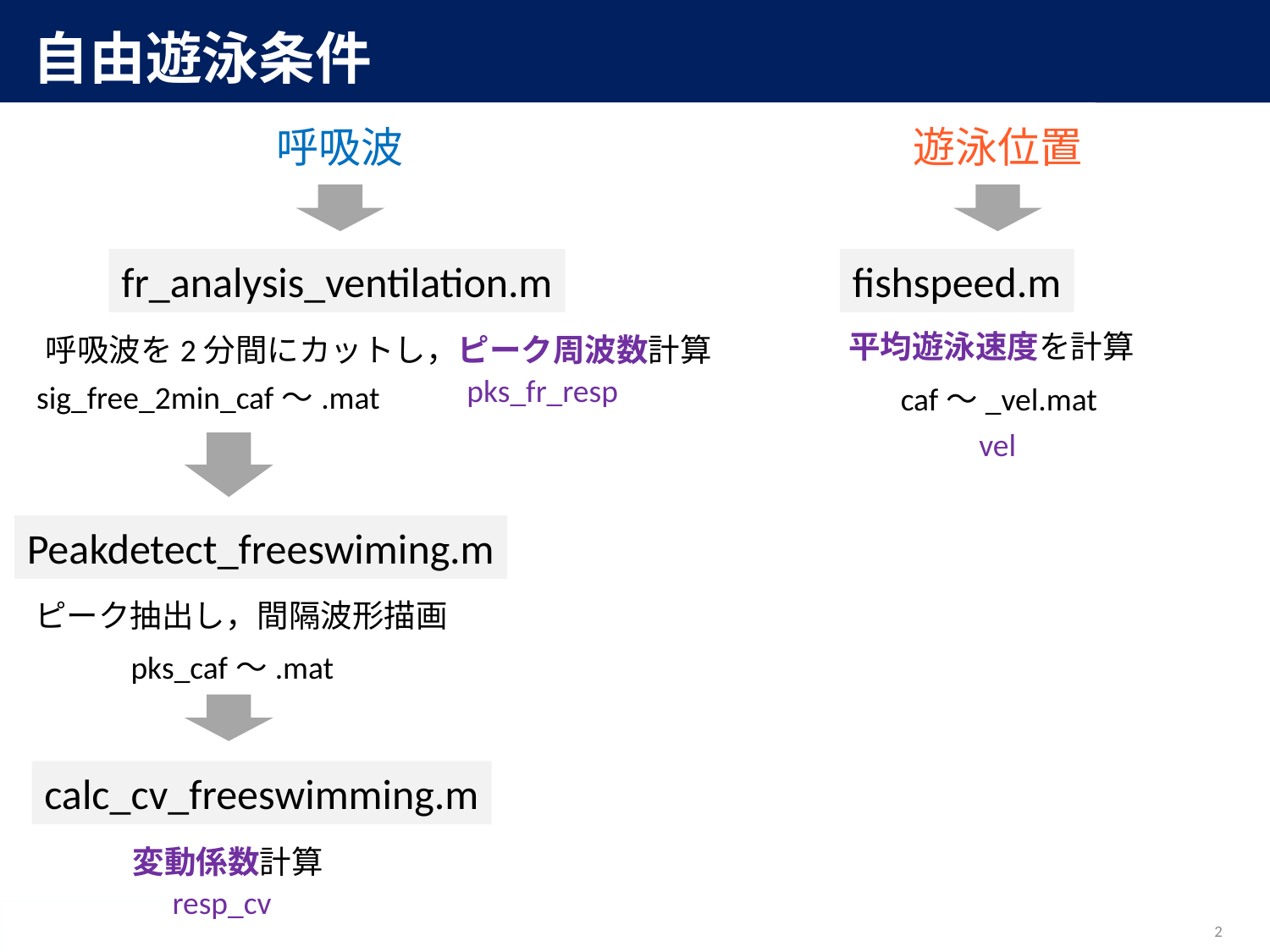

自由遊泳条件
呼吸波
遊泳位置

fishspeed.m
fr_analysis_ventilation.m
平均遊泳速度を計算
呼吸波を2分間にカットし，ピーク周波数計算
pks_fr_resp
sig_free_2min_caf～.mat
caf～_vel.mat
vel

Peakdetect_freeswiming.m
ピーク抽出し，間隔波形描画
pks_caf～.mat

calc_cv_freeswimming.m
変動係数計算
resp_cv

2